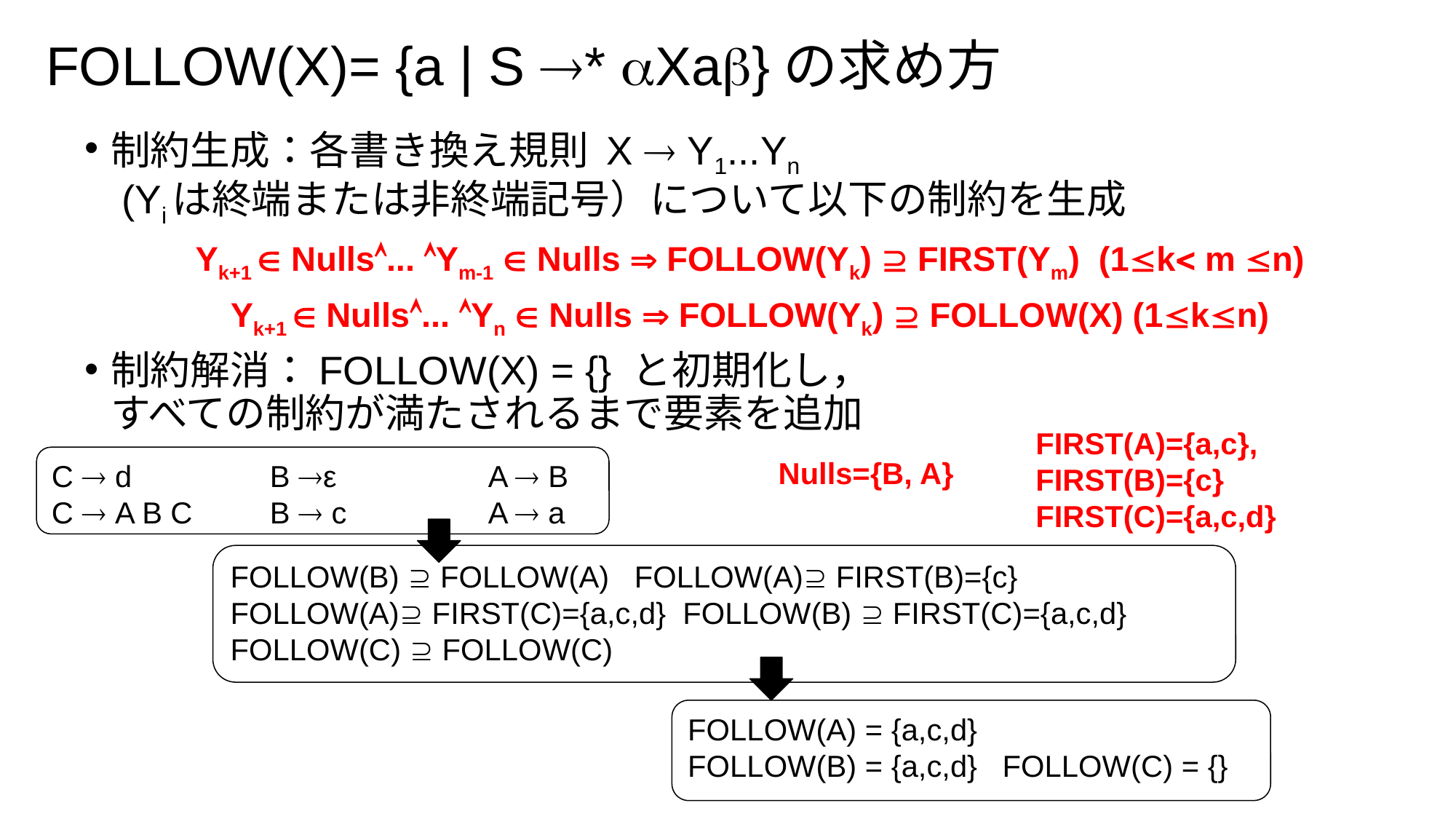

# FOLLOW(X)= {a | S →* αXaβ}の求め方
制約生成：各書き換え規則 X → Y1...Yn
 (Yiは終端または非終端記号）について以下の制約を生成
Yk+1 ∈ Nulls∧... ∧Ym-1 ∈ Nulls ⇒ FOLLOW(Yk) ⊇ FIRST(Ym)  (1≤k< m ≤n)
Yk+1 ∈ Nulls∧... ∧Yn ∈ Nulls ⇒ FOLLOW(Yk) ⊇ FOLLOW(X) (1≤k≤n)
制約解消：FOLLOW(X) = {} と初期化し，
すべての制約が満たされるまで要素を追加
FIRST(A)={a,c},
FIRST(B)={c}
FIRST(C)={a,c,d}
Nulls={B, A}
C → d 		B →ε 		A → B
C → A B C	B → c 		A → a

FOLLOW(B) ⊇ FOLLOW(A)   FOLLOW(A)⊇ FIRST(B)={c}
FOLLOW(A)⊇ FIRST(C)={a,c,d}  FOLLOW(B) ⊇ FIRST(C)={a,c,d}
FOLLOW(C) ⊇ FOLLOW(C)

FOLLOW(A) = {a,c,d}
FOLLOW(B) = {a,c,d}   FOLLOW(C) = {}